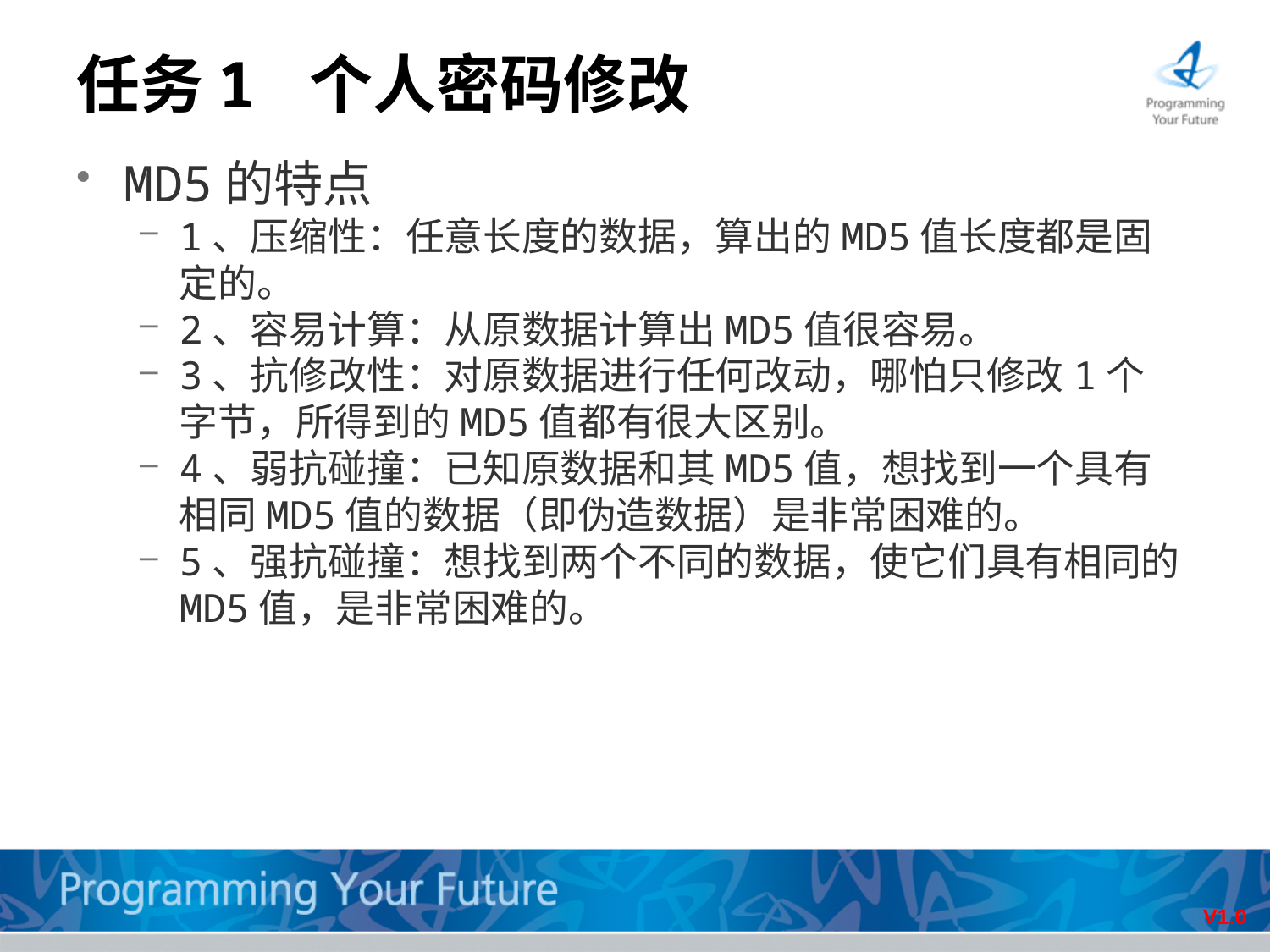

# 任务1 个人密码修改
MD5的特点
1、压缩性：任意长度的数据，算出的MD5值长度都是固定的。
2、容易计算：从原数据计算出MD5值很容易。
3、抗修改性：对原数据进行任何改动，哪怕只修改1个字节，所得到的MD5值都有很大区别。
4、弱抗碰撞：已知原数据和其MD5值，想找到一个具有相同MD5值的数据（即伪造数据）是非常困难的。
5、强抗碰撞：想找到两个不同的数据，使它们具有相同的MD5值，是非常困难的。